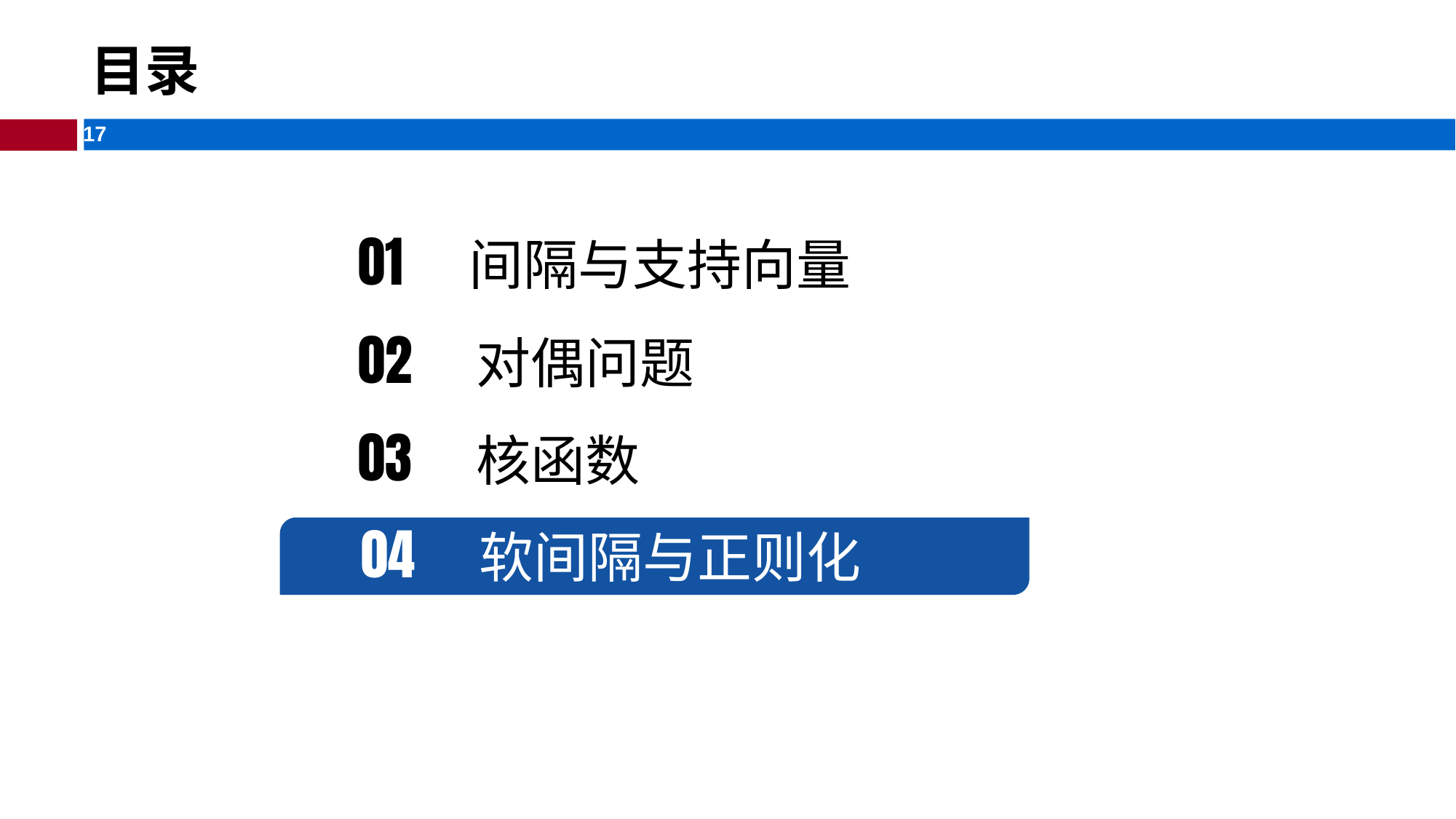

# 目录
01    间隔与支持向量
02    对偶问题
03    核函数

04    软间隔与正则化